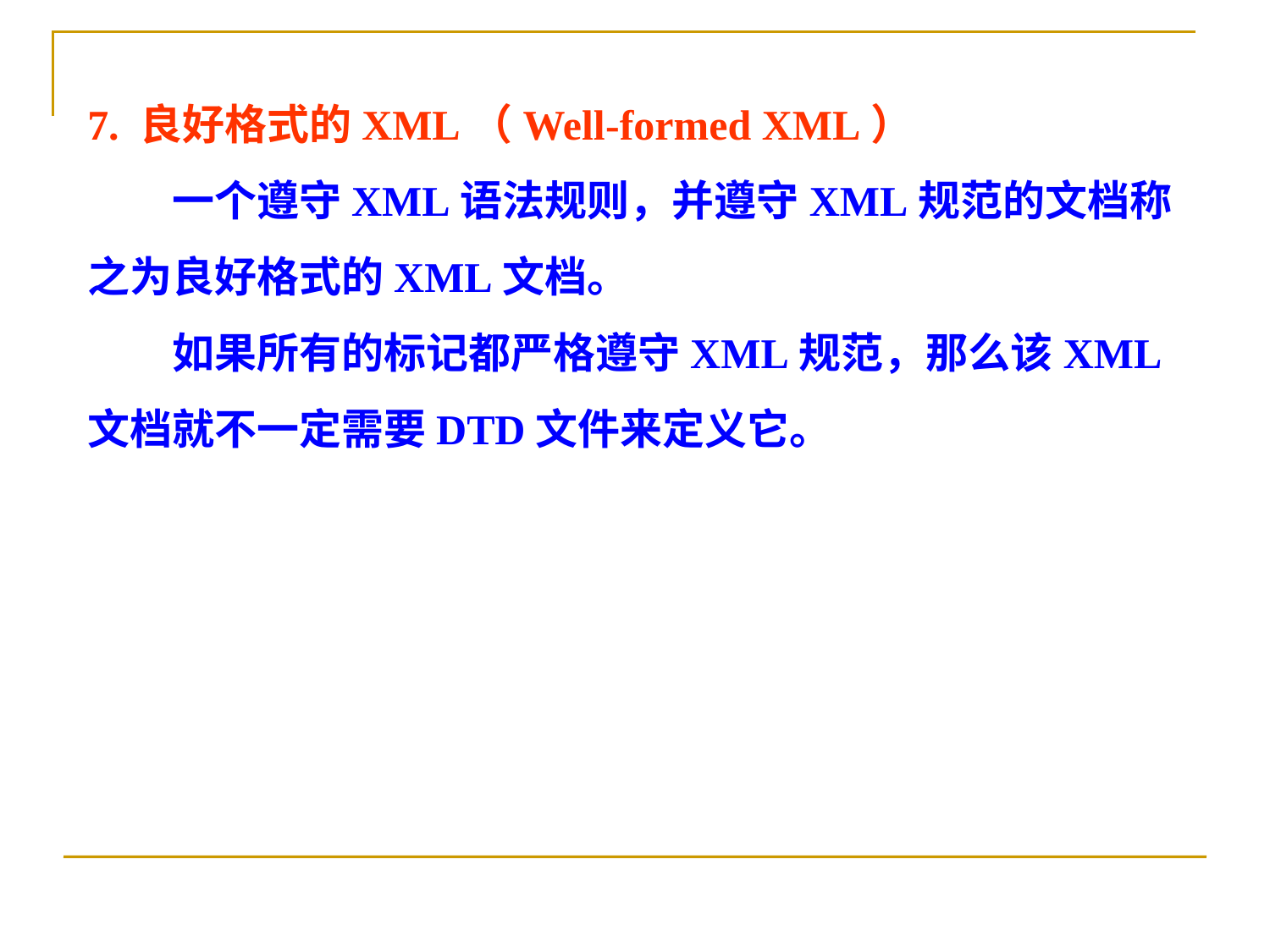

7. 良好格式的XML（Well-formed XML）
　　一个遵守XML语法规则，并遵守XML规范的文档称之为良好格式的XML文档。
　　如果所有的标记都严格遵守XML规范，那么该XML文档就不一定需要DTD文件来定义它。